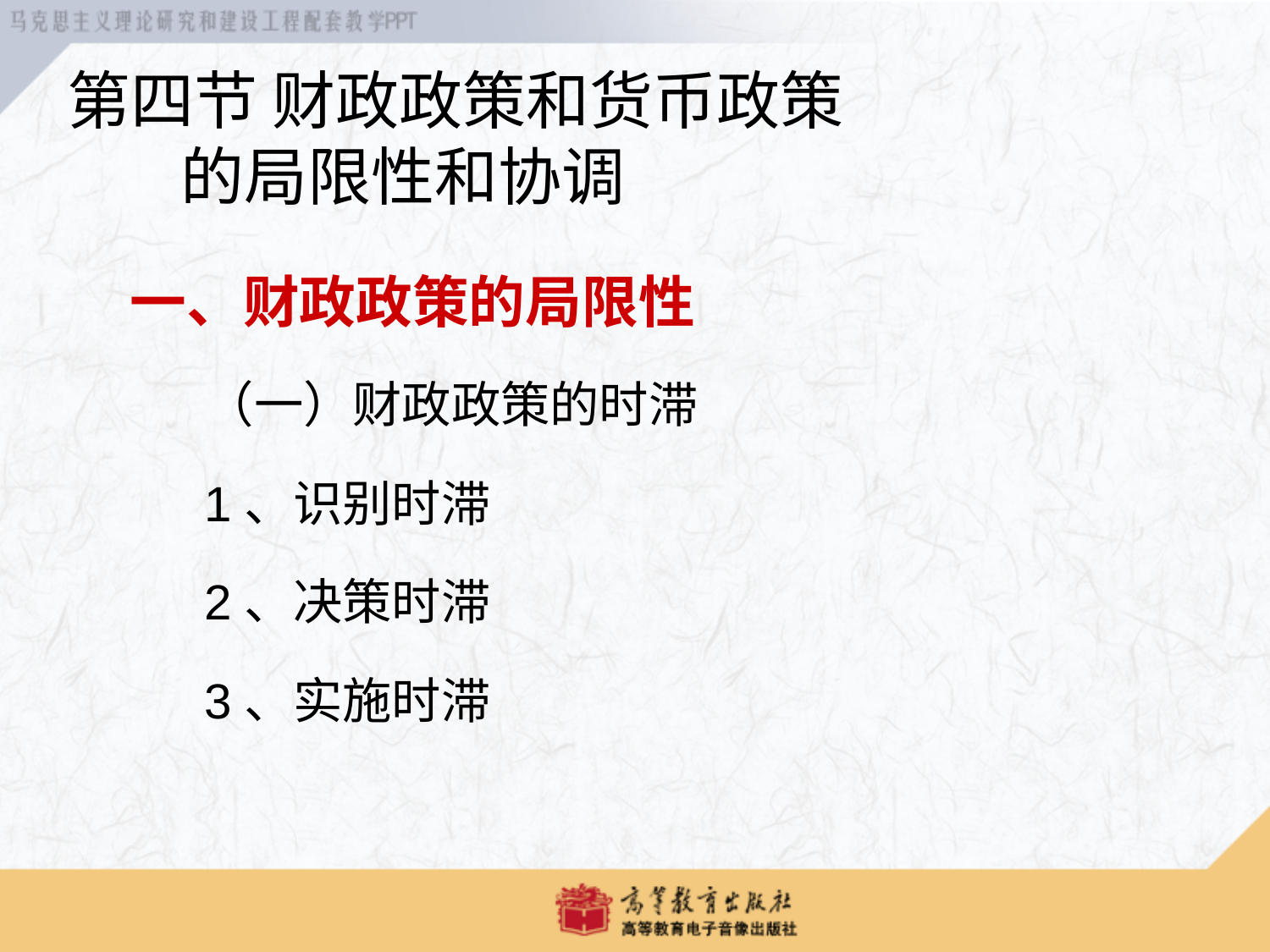

第四节 财政政策和货币政策
        的局限性和协调
   一、财政政策的局限性
（一）财政政策的时滞
1、识别时滞
2、决策时滞
3、实施时滞